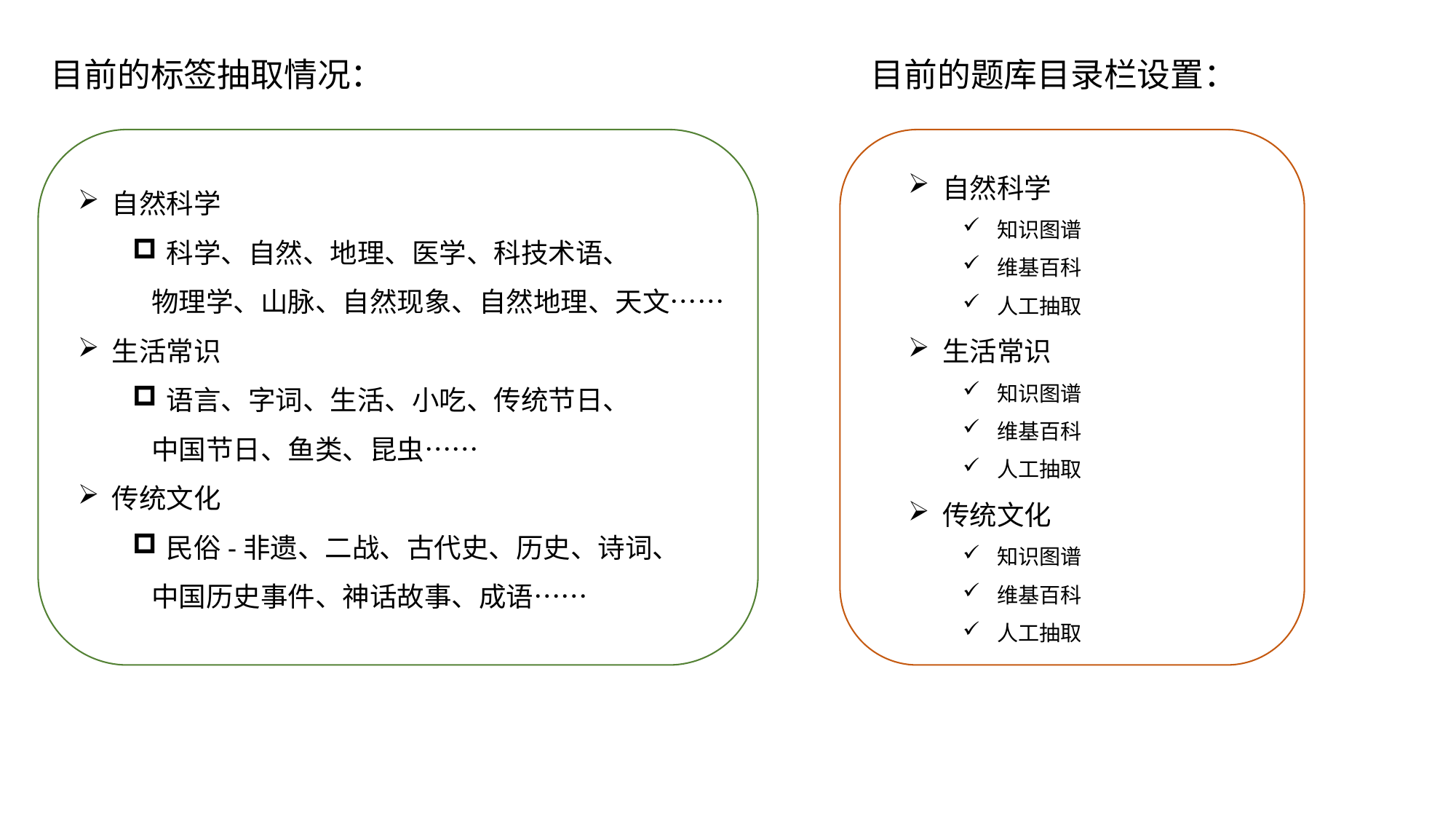

目前的标签抽取情况：
目前的题库目录栏设置：

自然科学
知识图谱
维基百科
人工抽取
生活常识
知识图谱
维基百科
人工抽取
传统文化
知识图谱
维基百科
人工抽取
自然科学
科学、自然、地理、医学、科技术语、
  物理学、山脉、自然现象、自然地理、天文……
生活常识
语言、字词、生活、小吃、传统节日、
  中国节日、鱼类、昆虫……
传统文化
民俗-非遗、二战、古代史、历史、诗词、
  中国历史事件、神话故事、成语……